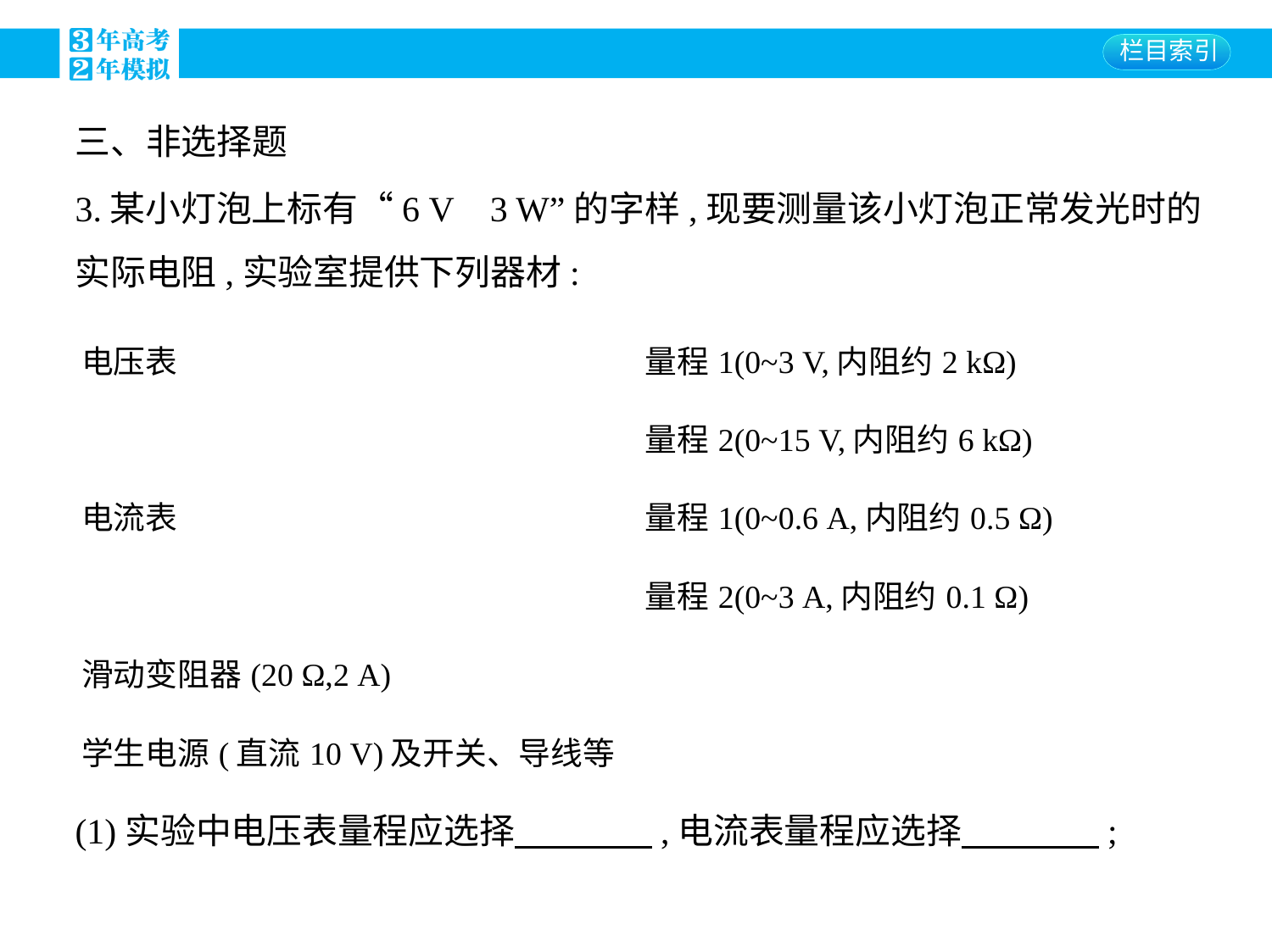

三、非选择题
3.某小灯泡上标有“6 V    3 W”的字样,现要测量该小灯泡正常发光时的
实际电阻,实验室提供下列器材:
| 电压表 | 量程1(0~3 V,内阻约2 kΩ) |
| --- | --- |
|  | 量程2(0~15 V,内阻约6 kΩ) |
| 电流表 | 量程1(0~0.6 A,内阻约0.5 Ω) |
|  | 量程2(0~3 A,内阻约0.1 Ω) |
| 滑动变阻器(20 Ω,2 A) |  |
| 学生电源(直流10 V)及开关、导线等 |  |
(1)实验中电压表量程应选择　　　    ,电流表量程应选择　　　    ;